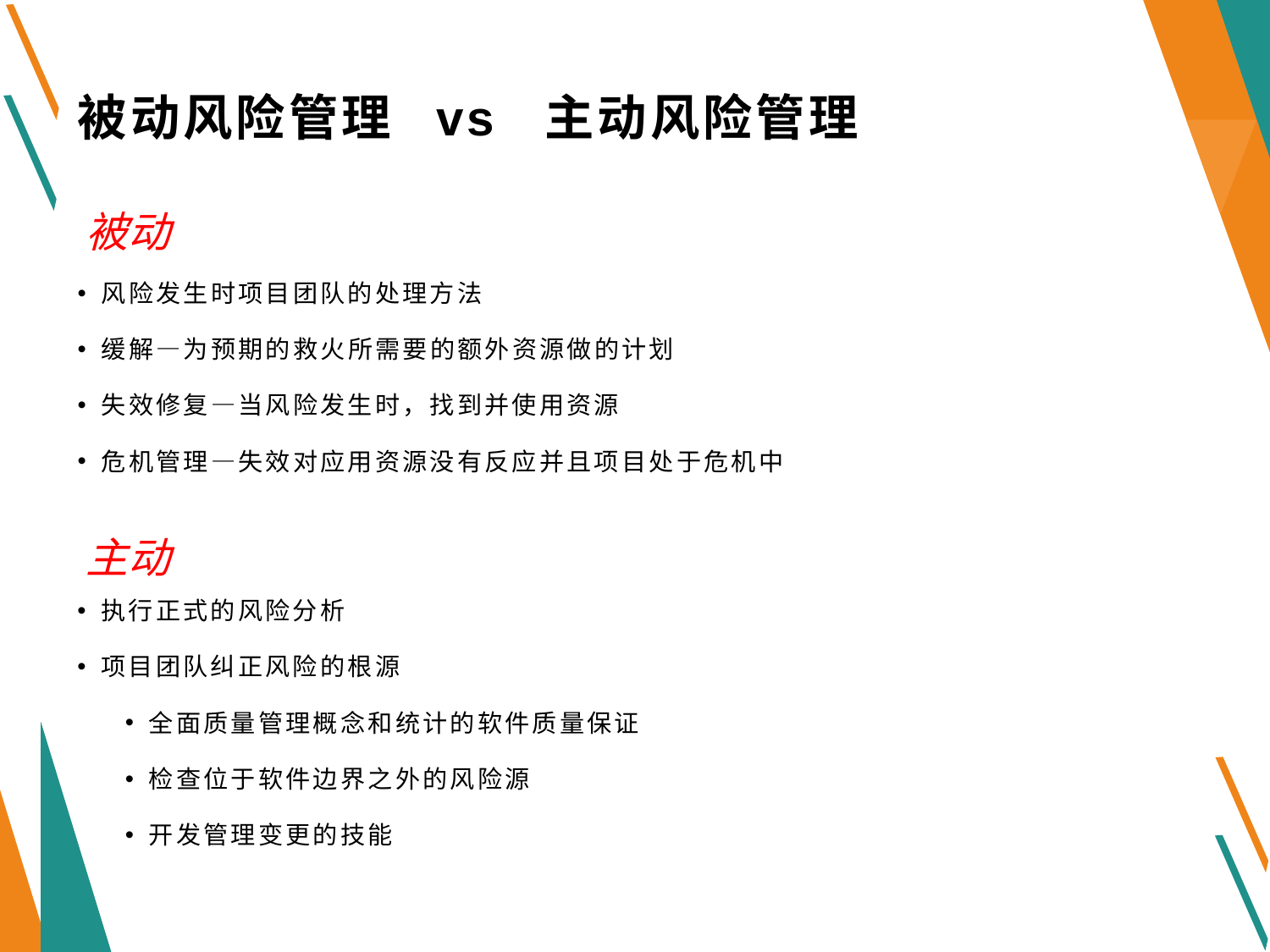

# 被动风险管理  vs  主动风险管理
被动
风险发生时项目团队的处理方法
缓解—为预期的救火所需要的额外资源做的计划
失效修复—当风险发生时，找到并使用资源
危机管理—失效对应用资源没有反应并且项目处于危机中
主动
执行正式的风险分析
项目团队纠正风险的根源
全面质量管理概念和统计的软件质量保证
检查位于软件边界之外的风险源
开发管理变更的技能
3